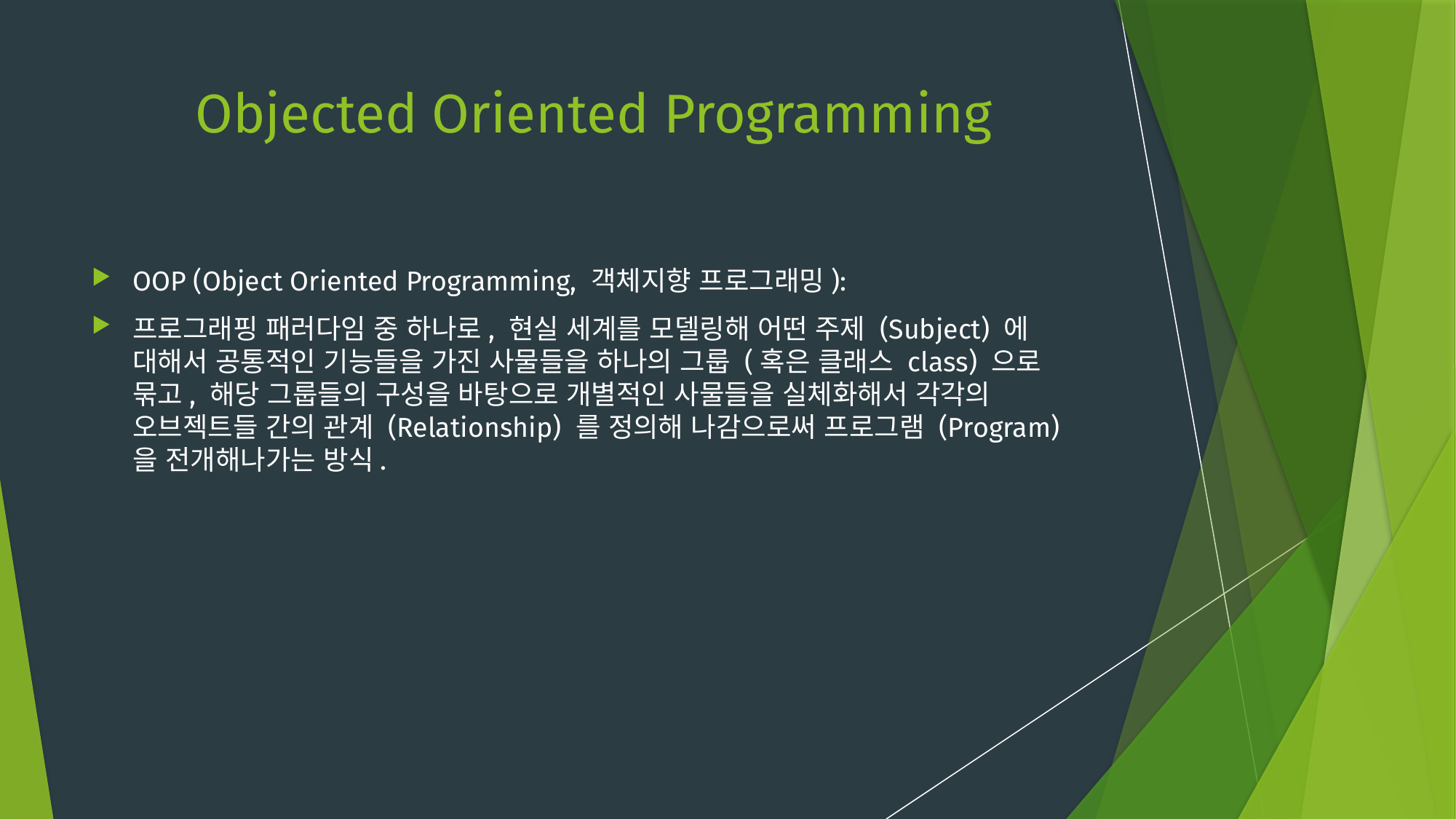

# Objected Oriented Programming
OOP (Object Oriented Programming, 객체지향 프로그래밍):
프로그래핑 패러다임 중 하나로, 현실 세계를 모델링해 어떤 주제 (Subject) 에 대해서 공통적인 기능들을 가진 사물들을 하나의 그룹 (혹은 클래스 class) 으로 묶고, 해당 그룹들의 구성을 바탕으로 개별적인 사물들을 실체화해서 각각의 오브젝트들 간의 관계 (Relationship) 를 정의해 나감으로써 프로그램 (Program) 을 전개해나가는 방식.